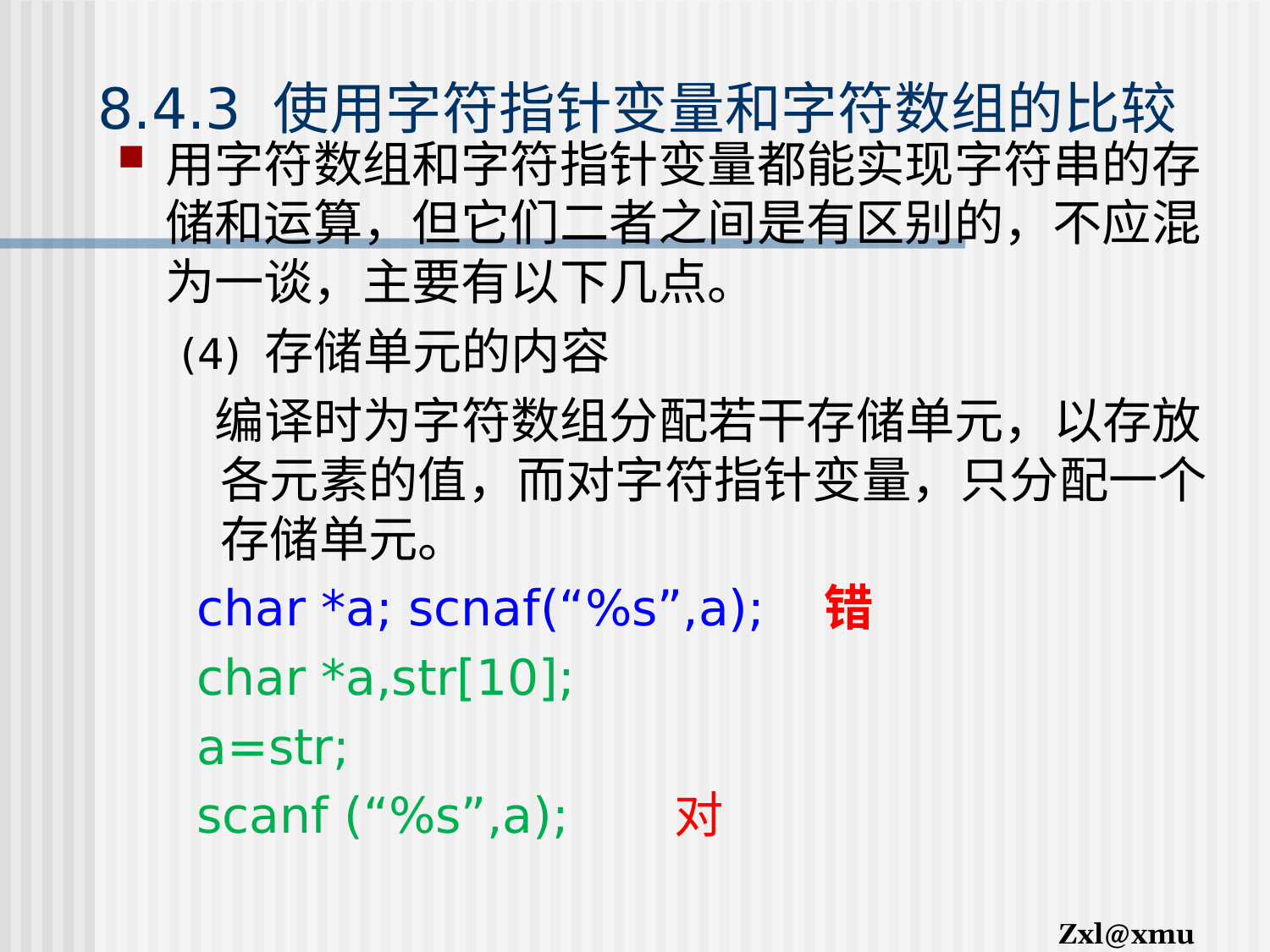

# 8.4.3 使用字符指针变量和字符数组的比较
用字符数组和字符指针变量都能实现字符串的存储和运算，但它们二者之间是有区别的，不应混为一谈，主要有以下几点。
(4) 存储单元的内容
  编译时为字符数组分配若干存储单元，以存放各元素的值，而对字符指针变量，只分配一个存储单元。
 char *a; scnaf(“%s”,a);   错
 char *a,str[10];
 a=str;
 scanf (“%s”,a);      对